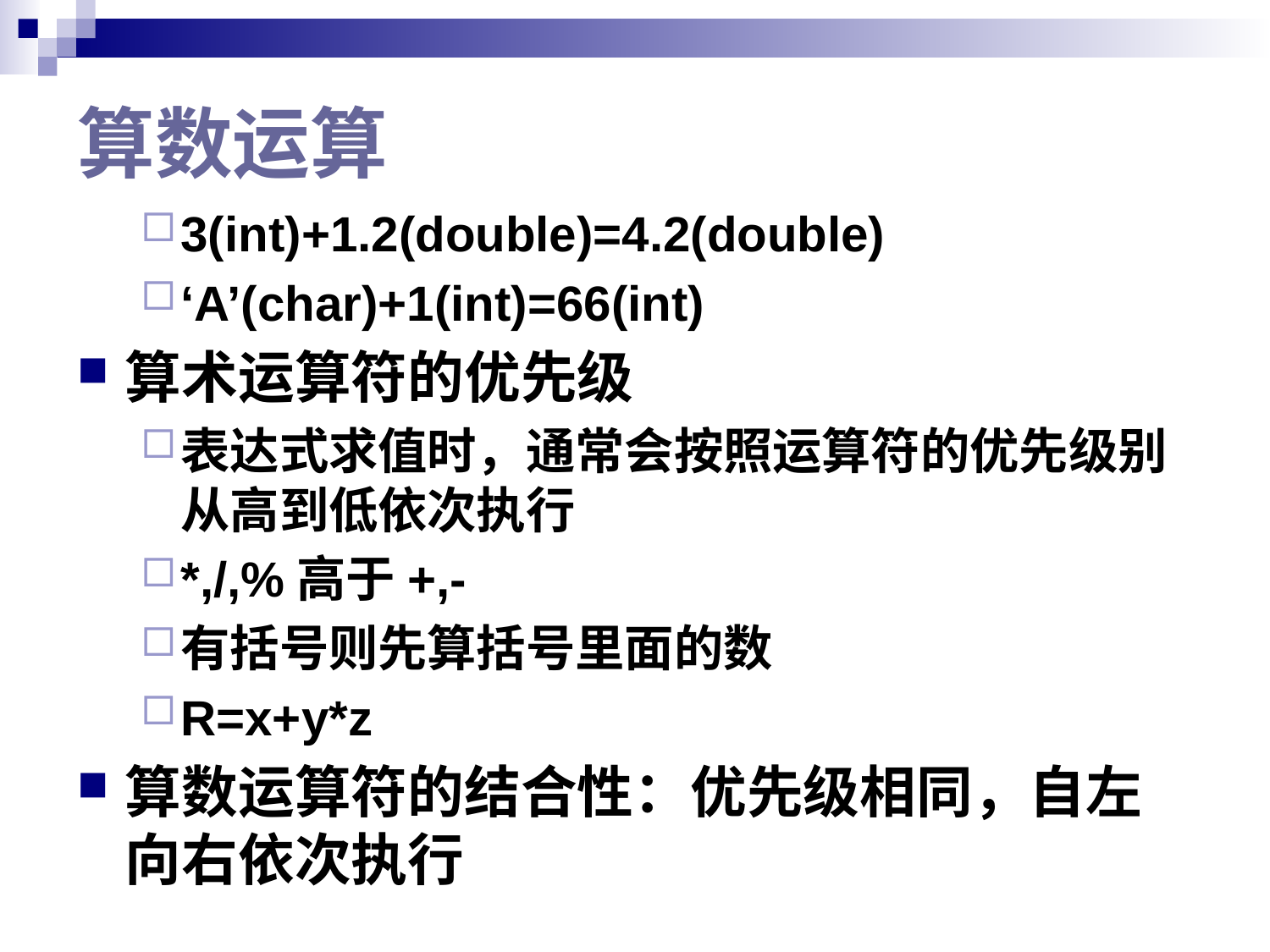

# 算数运算
3(int)+1.2(double)=4.2(double)
‘A’(char)+1(int)=66(int)
算术运算符的优先级
表达式求值时，通常会按照运算符的优先级别从高到低依次执行
*,/,%高于+,-
有括号则先算括号里面的数
R=x+y*z
算数运算符的结合性：优先级相同，自左向右依次执行